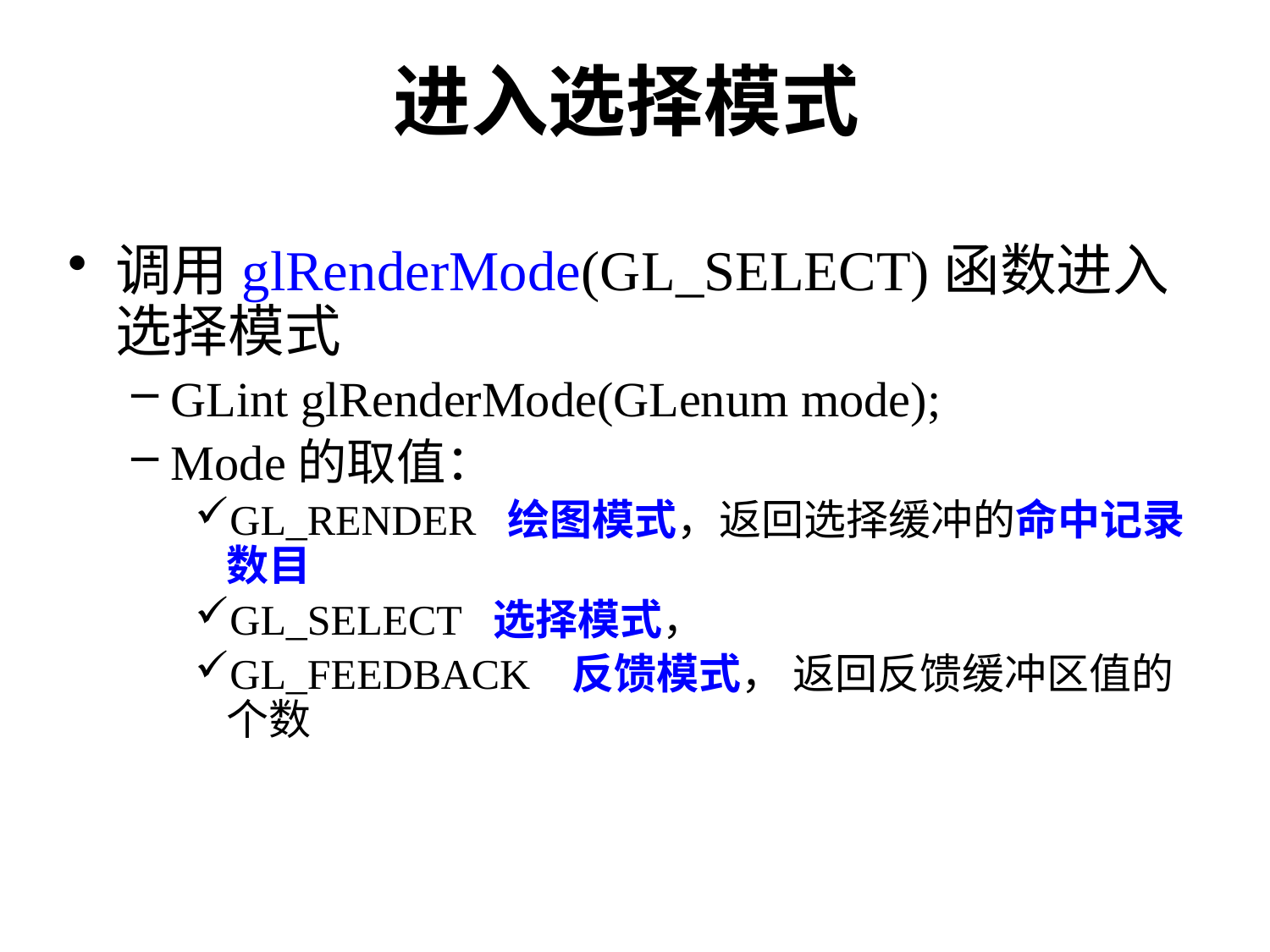

# 进入选择模式
调用glRenderMode(GL_SELECT)函数进入选择模式
GLint glRenderMode(GLenum mode);
Mode的取值：
GL_RENDER  绘图模式，返回选择缓冲的命中记录数目
GL_SELECT  选择模式，
GL_FEEDBACK   反馈模式， 返回反馈缓冲区值的个数